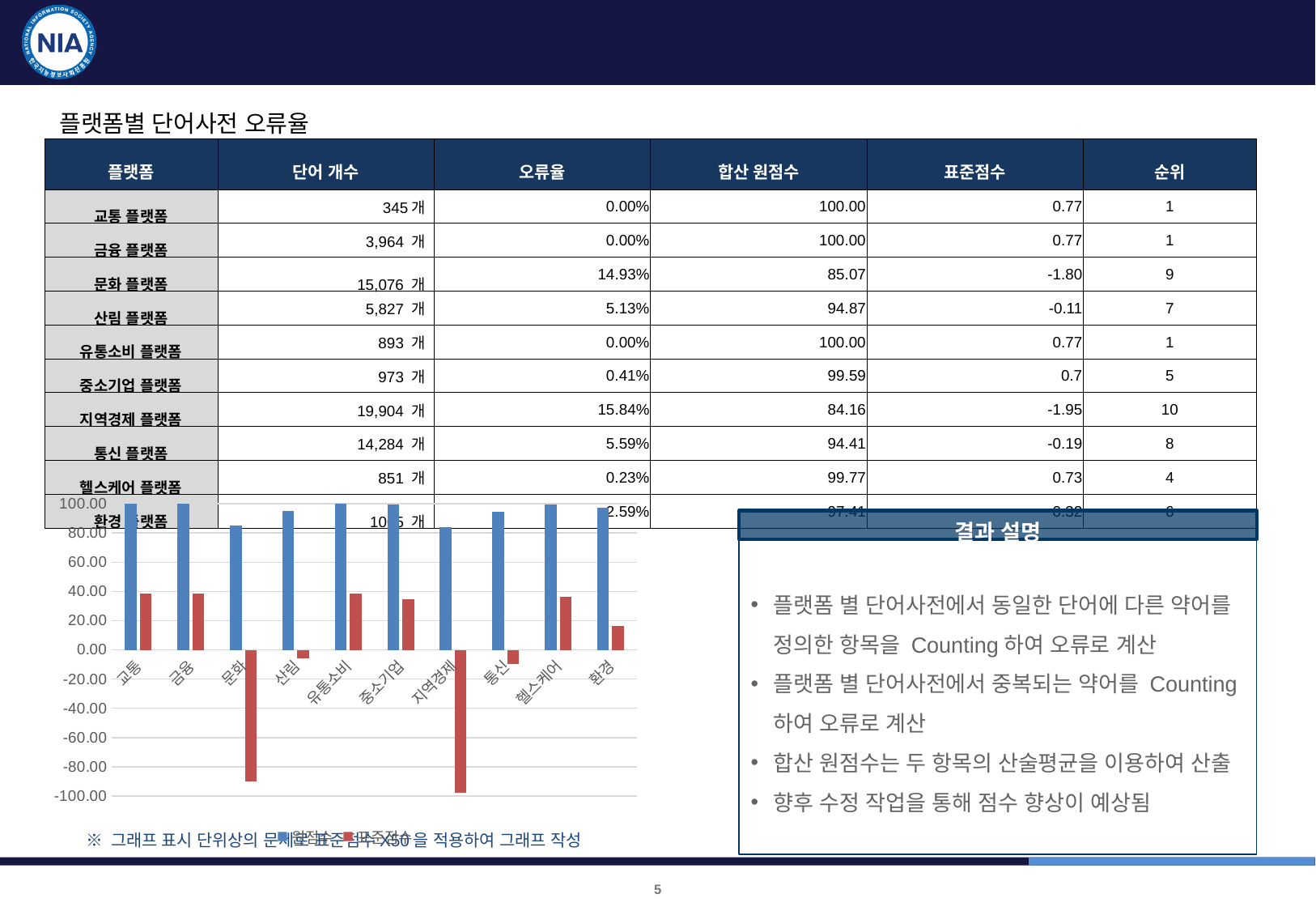

표준화 적용 점검(3차) 및 표준사전 제작
표준화 사전 적용 점검 결과(3차)
플랫폼별 단어사전 오류율
| 플랫폼 | 단어 개수 | 오류율 | 합산 원점수 | 표준점수 | 순위 |
| --- | --- | --- | --- | --- | --- |
| 교통 플랫폼 | 345개 | 0.00% | 100.00 | 0.77 | 1 |
| 금융 플랫폼 | 3,964 개 | 0.00% | 100.00 | 0.77 | 1 |
| 문화 플랫폼 | 15,076 개 | 14.93% | 85.07 | -1.80 | 9 |
| 산림 플랫폼 | 5,827 개 | 5.13% | 94.87 | -0.11 | 7 |
| 유통소비 플랫폼 | 893 개 | 0.00% | 100.00 | 0.77 | 1 |
| 중소기업 플랫폼 | 973 개 | 0.41% | 99.59 | 0.7 | 5 |
| 지역경제 플랫폼 | 19,904 개 | 15.84% | 84.16 | -1.95 | 10 |
| 통신 플랫폼 | 14,284 개 | 5.59% | 94.41 | -0.19 | 8 |
| 헬스케어 플랫폼 | 851 개 | 0.23% | 99.77 | 0.73 | 4 |
| 환경 플랫폼 | 1005 개 | 2.59% | 97.41 | 0.32 | 6 |

### Chart

| Category | 원점수 | 표준점수 |
|---|---|---|
| 교통 | 100.0 | 38.452207465363315 |
| 금융 | 100.0 | 38.452207465363315 |
| 문화 | 85.0713812990451 | -89.90593828034883 |
| 산림 | 94.86959505833906 | -5.659661048909516 |
| 유통소비 | 100.0 | 38.452207465363315 |
| 중소기업 | 99.58890030832477 | 34.9175204861392 |
| 지역경제 | 84.16398713826366 | -97.70782767624732 |
| 통신 | 94.40632875945113 | -9.642883093955788 |
| 헬스케어 | 99.76525821596243 | 36.43386801067719 |
| 환경 | 97.4129353233831 | 16.208299206554642 |
결과 설명
플랫폼 별 단어사전에서 동일한 단어에 다른 약어를 정의한 항목을 Counting하여 오류로 계산
플랫폼 별 단어사전에서 중복되는 약어를 Counting하여 오류로 계산
합산 원점수는 두 항목의 산술평균을 이용하여 산출
향후 수정 작업을 통해 점수 향상이 예상됨
※ 그래프 표시 단위상의 문제로 표준점수X50을 적용하여 그래프 작성